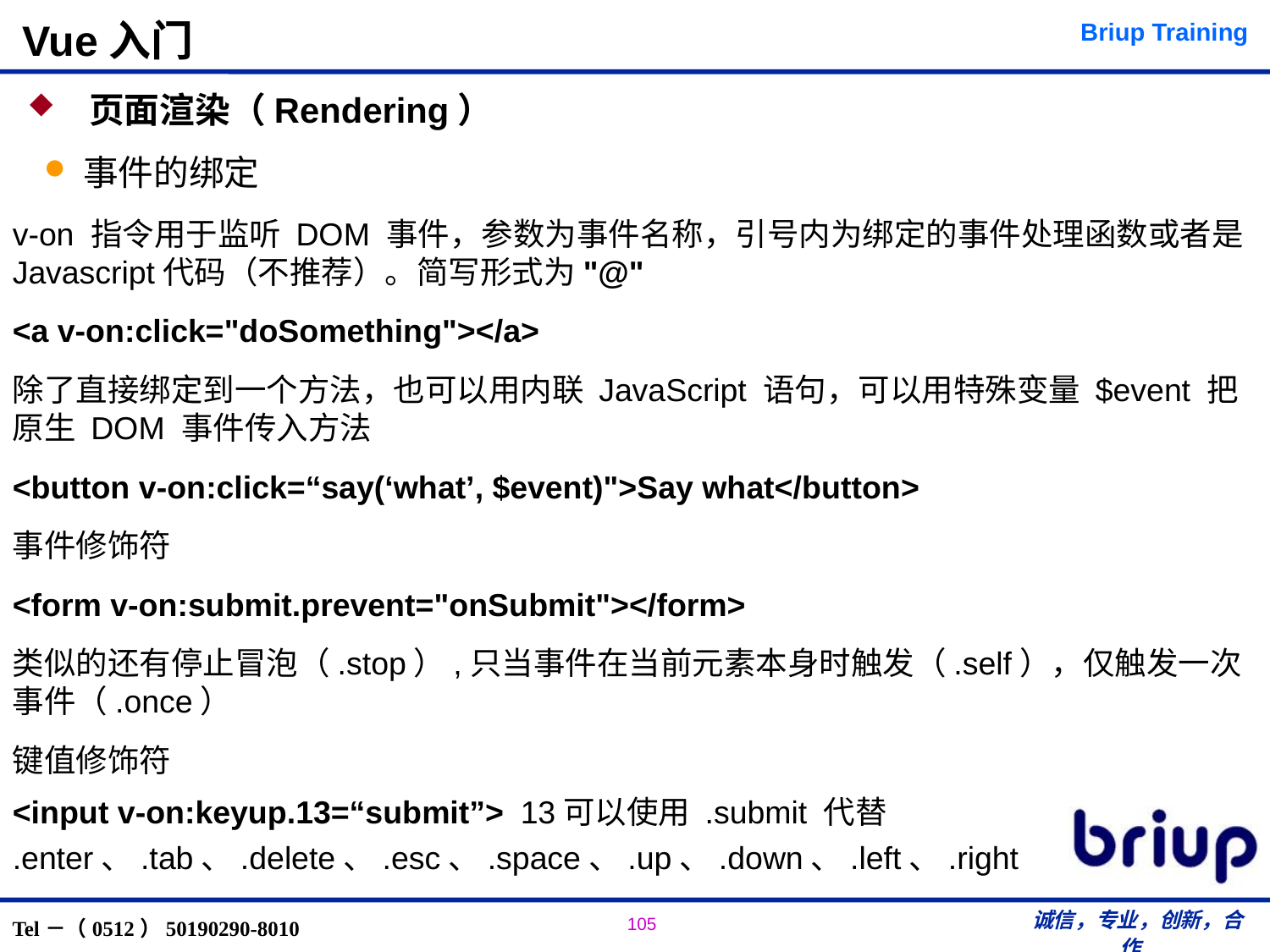

# Vue入门
 页面渲染（Rendering）
事件的绑定
v-on 指令用于监听 DOM 事件，参数为事件名称，引号内为绑定的事件处理函数或者是Javascript代码（不推荐）。简写形式为"@"
<a v-on:click="doSomething"></a>
除了直接绑定到一个方法，也可以用内联 JavaScript 语句，可以用特殊变量 $event 把原生 DOM 事件传入方法
<button v-on:click=“say(‘what’, $event)">Say what</button>
事件修饰符
<form v-on:submit.prevent="onSubmit"></form>
类似的还有停止冒泡（.stop）,只当事件在当前元素本身时触发（.self），仅触发一次事件（.once）
键值修饰符
<input v-on:keyup.13=“submit”>	13可以使用 .submit 代替
.enter、.tab、.delete、.esc、.space、.up、.down、.left、.right